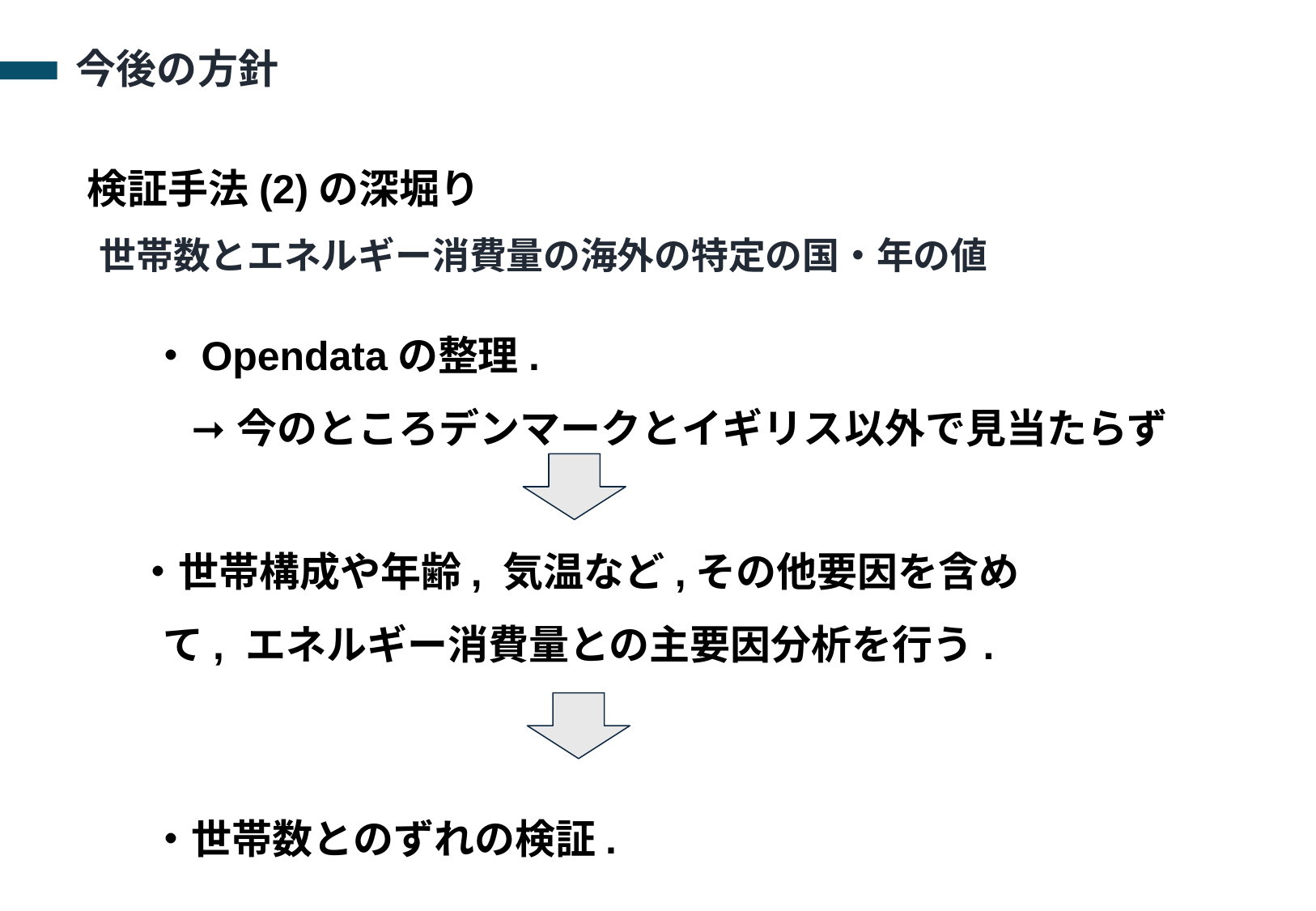

今後の方針

検証手法(2)の深堀り

世帯数とエネルギー消費量の海外の特定の国・年の値
・Opendataの整理.
　➞ 今のところデンマークとイギリス以外で見当たらず

・世帯構成や年齢, 気温など,その他要因を含めて, エネルギー消費量との主要因分析を行う.

・世帯数とのずれの検証.